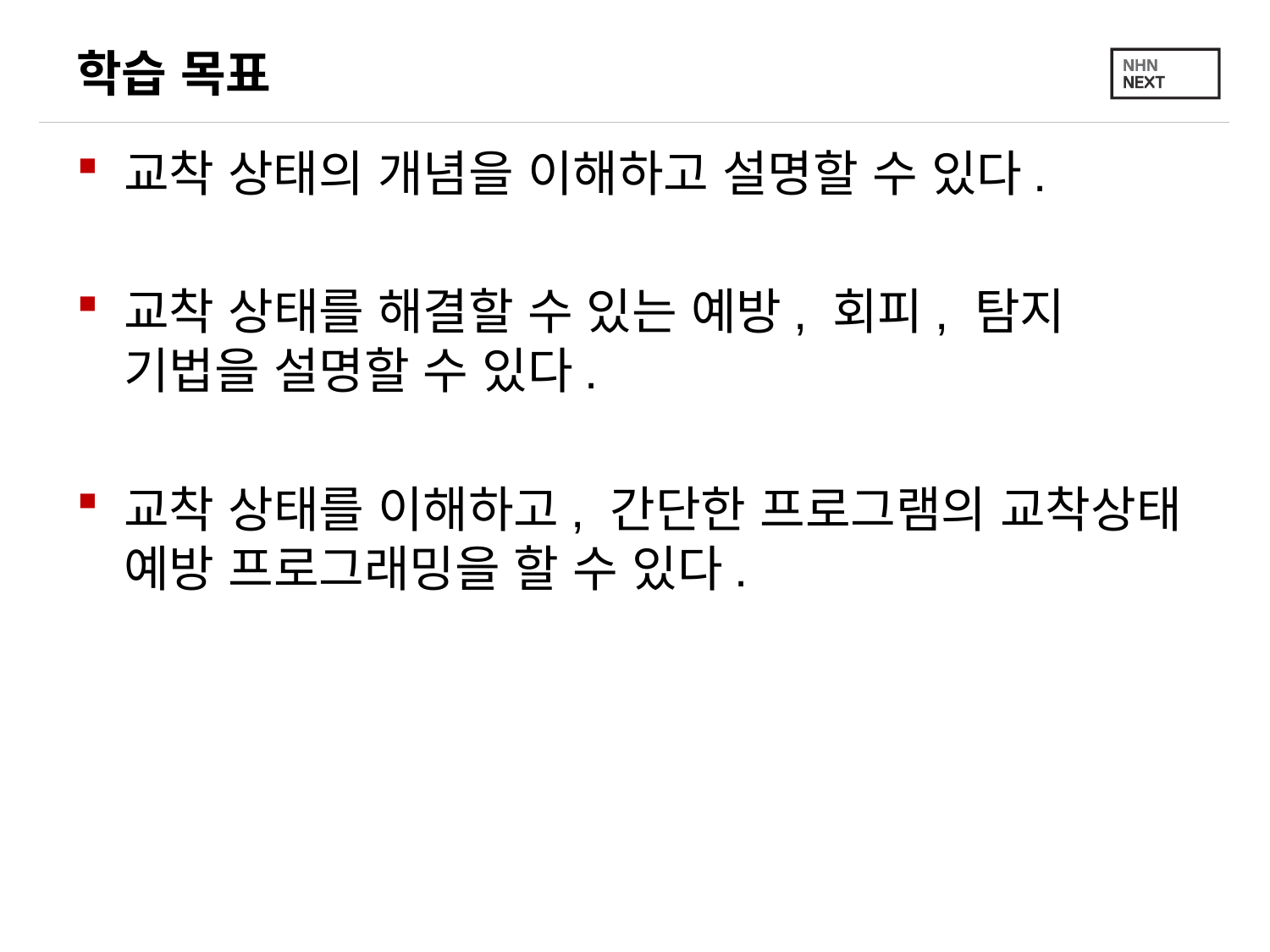

# 학습 목표
교착 상태의 개념을 이해하고 설명할 수 있다.

교착 상태를 해결할 수 있는 예방, 회피, 탐지 기법을 설명할 수 있다.

교착 상태를 이해하고, 간단한 프로그램의 교착상태 예방 프로그래밍을 할 수 있다.